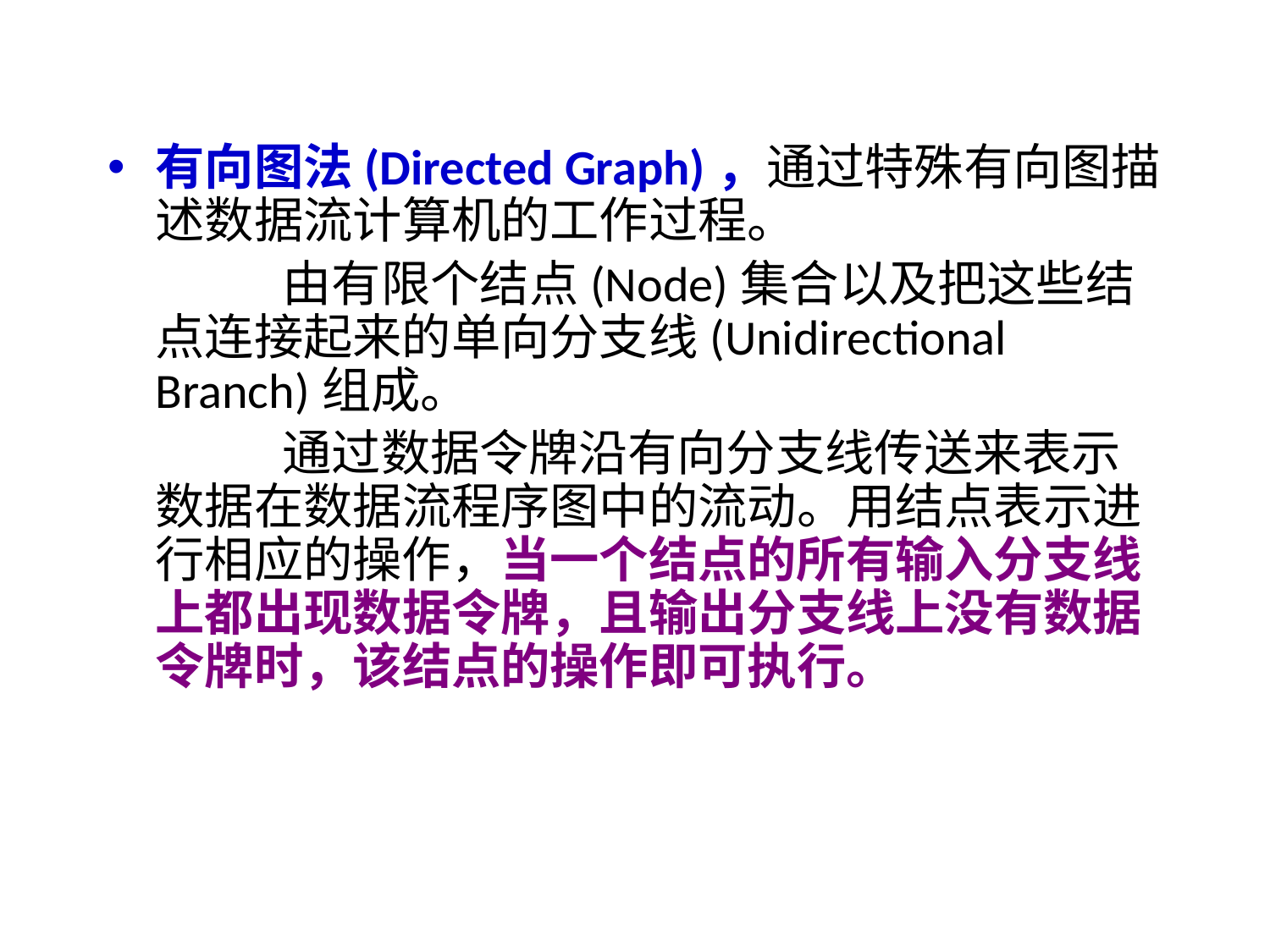

有向图法(Directed Graph)，通过特殊有向图描述数据流计算机的工作过程。
		由有限个结点(Node)集合以及把这些结点连接起来的单向分支线(Unidirectional Branch)组成。
		通过数据令牌沿有向分支线传送来表示数据在数据流程序图中的流动。用结点表示进行相应的操作，当一个结点的所有输入分支线上都出现数据令牌，且输出分支线上没有数据令牌时，该结点的操作即可执行。